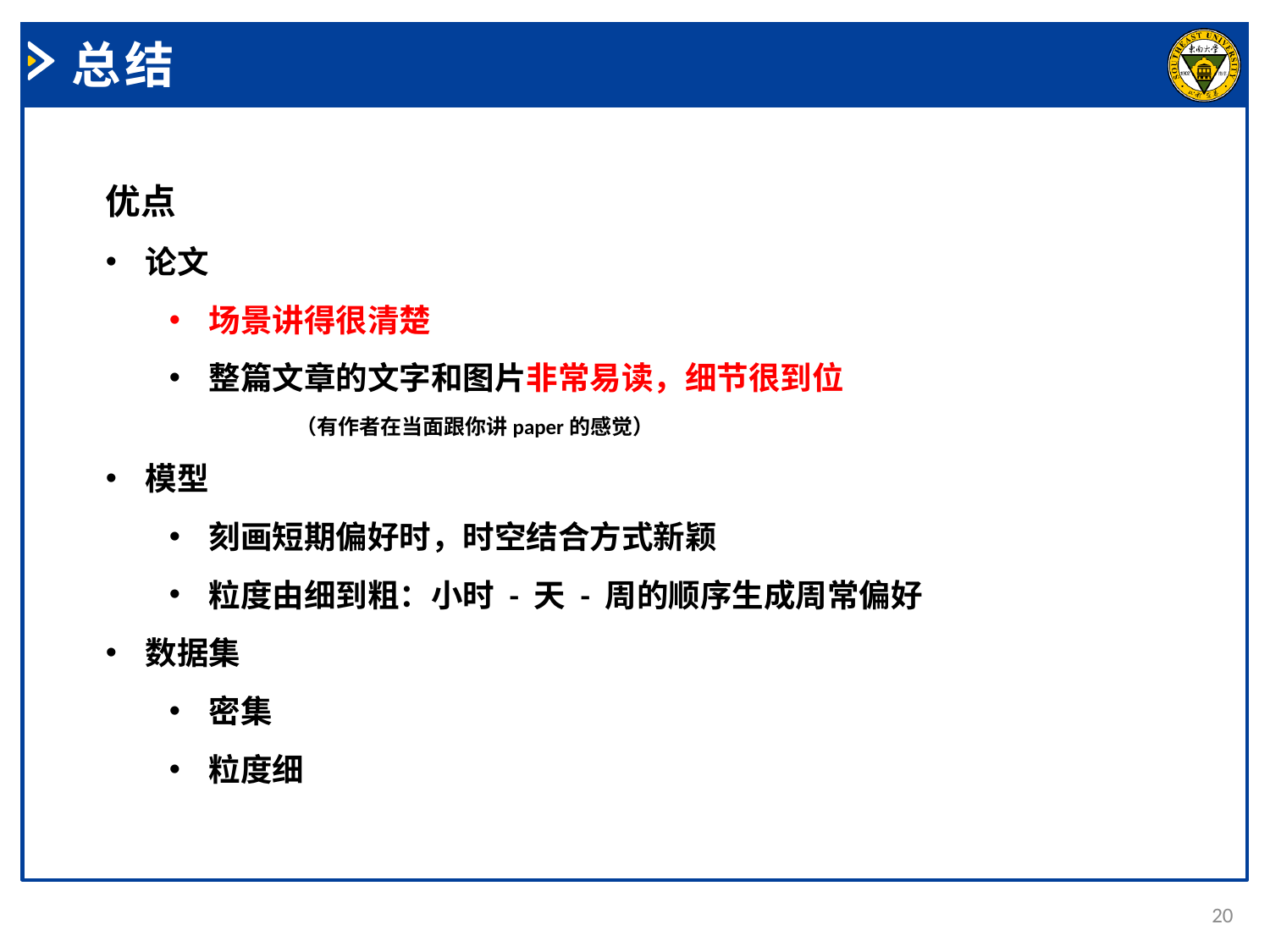

总结
优点
论文
场景讲得很清楚
整篇文章的文字和图片非常易读，细节很到位
	（有作者在当面跟你讲paper的感觉）
模型
刻画短期偏好时，时空结合方式新颖
粒度由细到粗：小时 - 天 - 周的顺序生成周常偏好
数据集
密集
粒度细
20